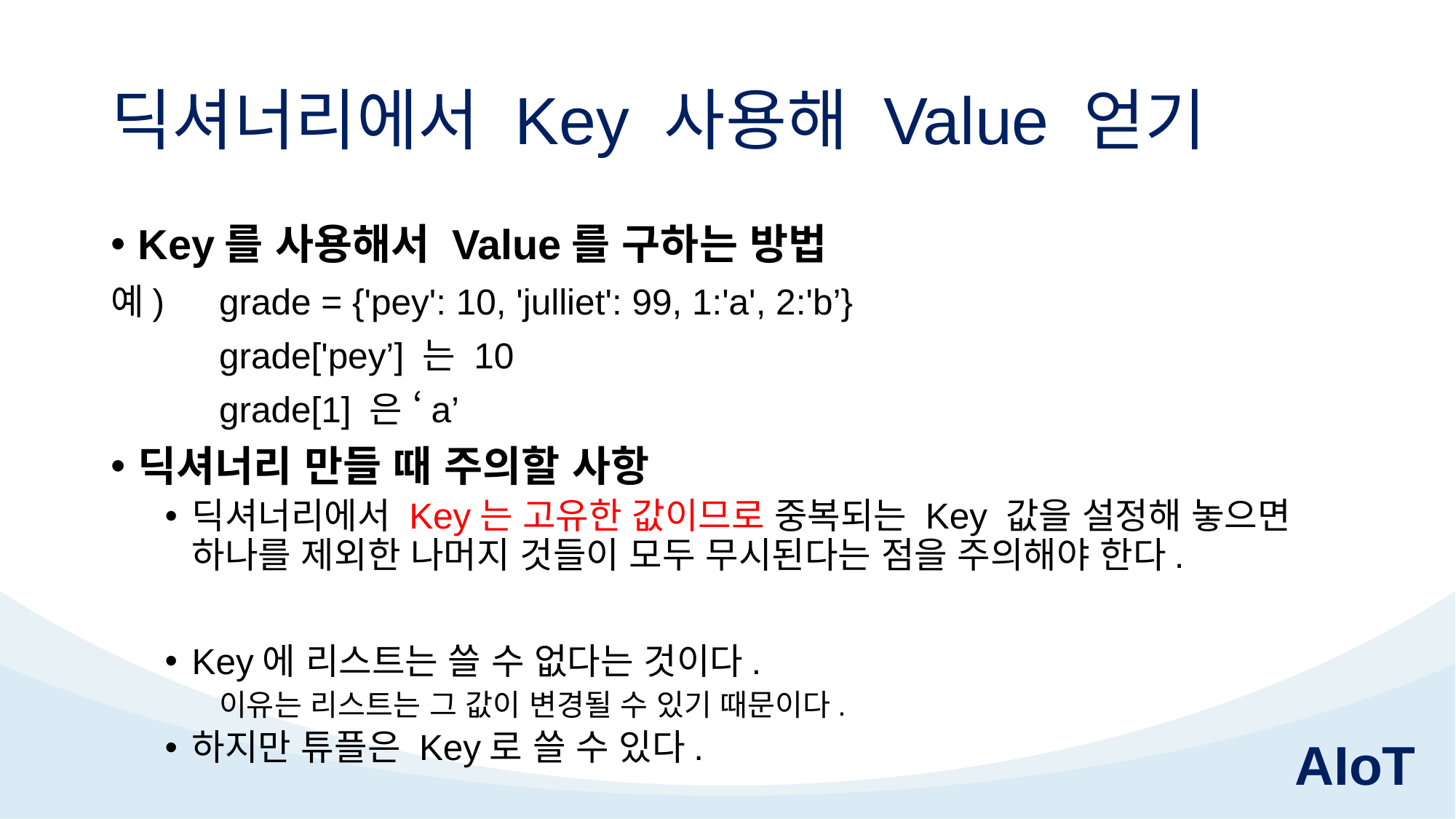

# 딕셔너리에서 Key 사용해 Value 얻기
Key를 사용해서 Value를 구하는 방법
예)	grade = {'pey': 10, 'julliet': 99, 1:'a', 2:'b’}
	grade['pey’] 는 10
	grade[1] 은 ‘a’
딕셔너리 만들 때 주의할 사항
딕셔너리에서 Key는 고유한 값이므로 중복되는 Key 값을 설정해 놓으면 하나를 제외한 나머지 것들이 모두 무시된다는 점을 주의해야 한다.

Key에 리스트는 쓸 수 없다는 것이다.
이유는 리스트는 그 값이 변경될 수 있기 때문이다.
하지만 튜플은 Key로 쓸 수 있다.